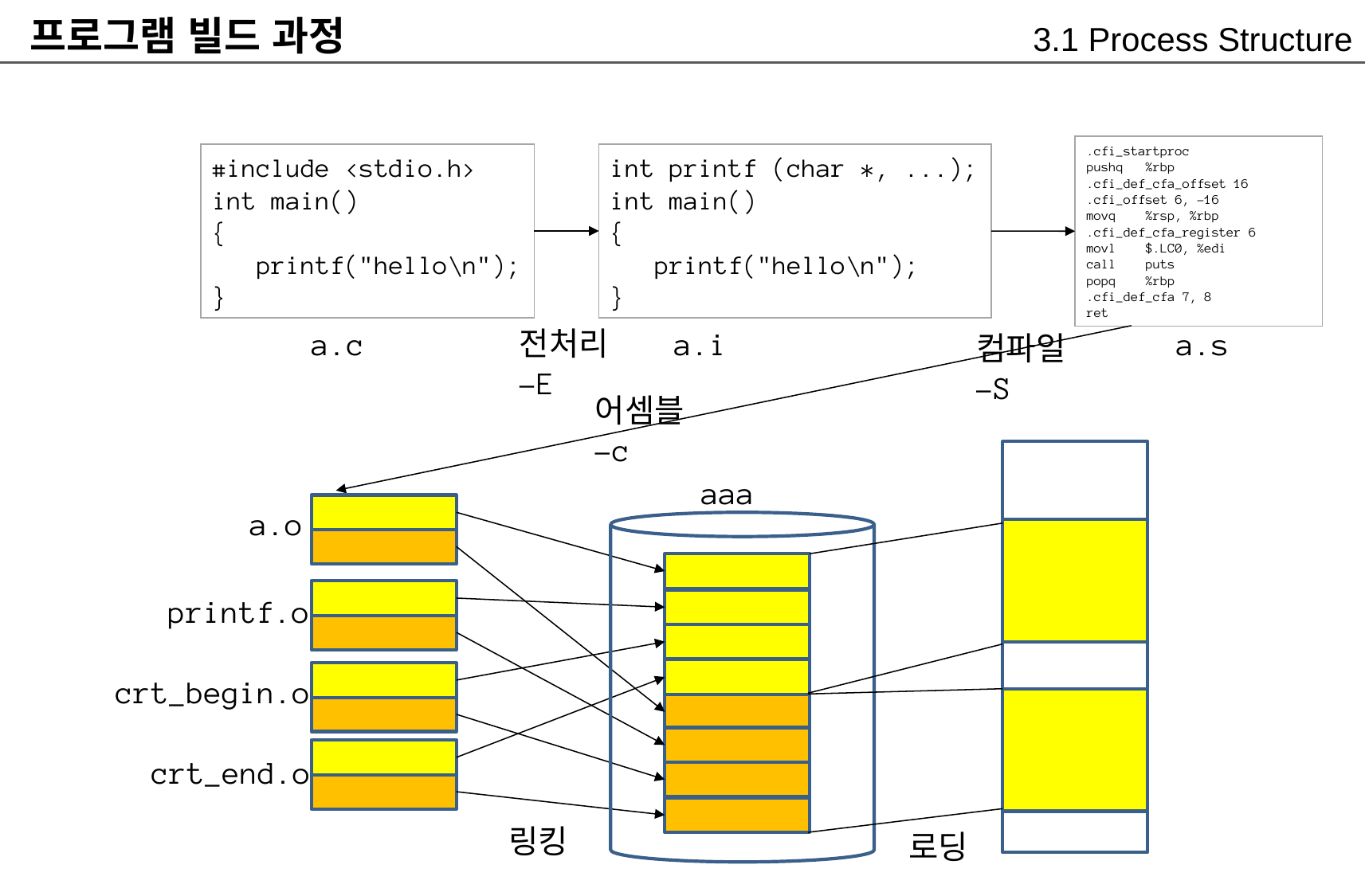

# 프로그램 빌드 과정
3.1 Process Structure

.cfi_startproc
pushq   %rbp
.cfi_def_cfa_offset 16
.cfi_offset 6, -16
movq    %rsp, %rbp
.cfi_def_cfa_register 6
movl    $.LC0, %edi
call    puts
popq    %rbp
.cfi_def_cfa 7, 8
ret
#include <stdio.h>
int main()
{
   printf("hello\n");
}
int printf (char *, ...);
int main()
{
   printf("hello\n");
}
a.c
a.i
a.s
전처리
-E
컴파일
-S
어셈블
-c

aaa

a.o

printf.o

crt_begin.o

crt_end.o

링킹
로딩